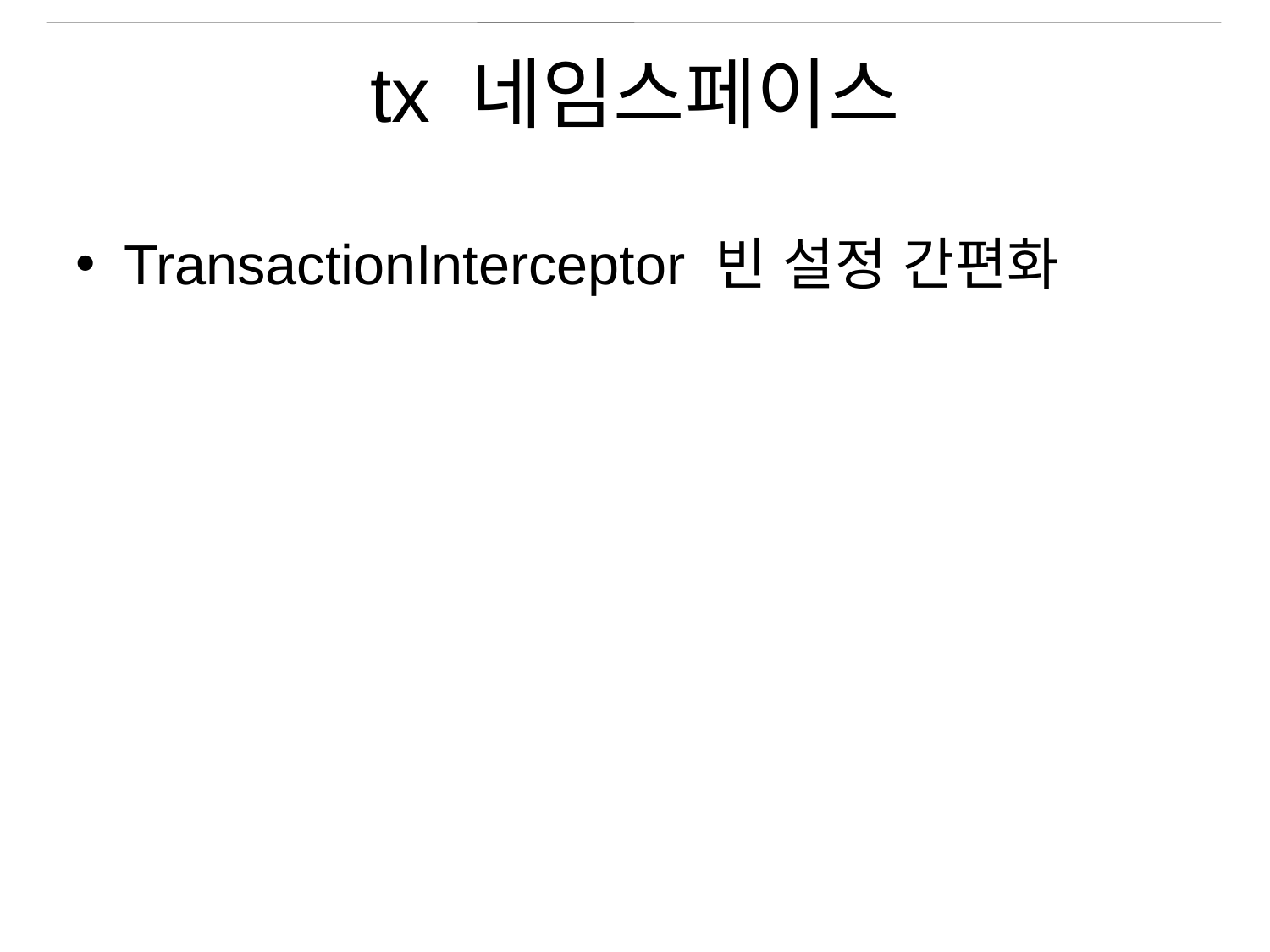

# tx 네임스페이스
TransactionInterceptor 빈 설정 간편화